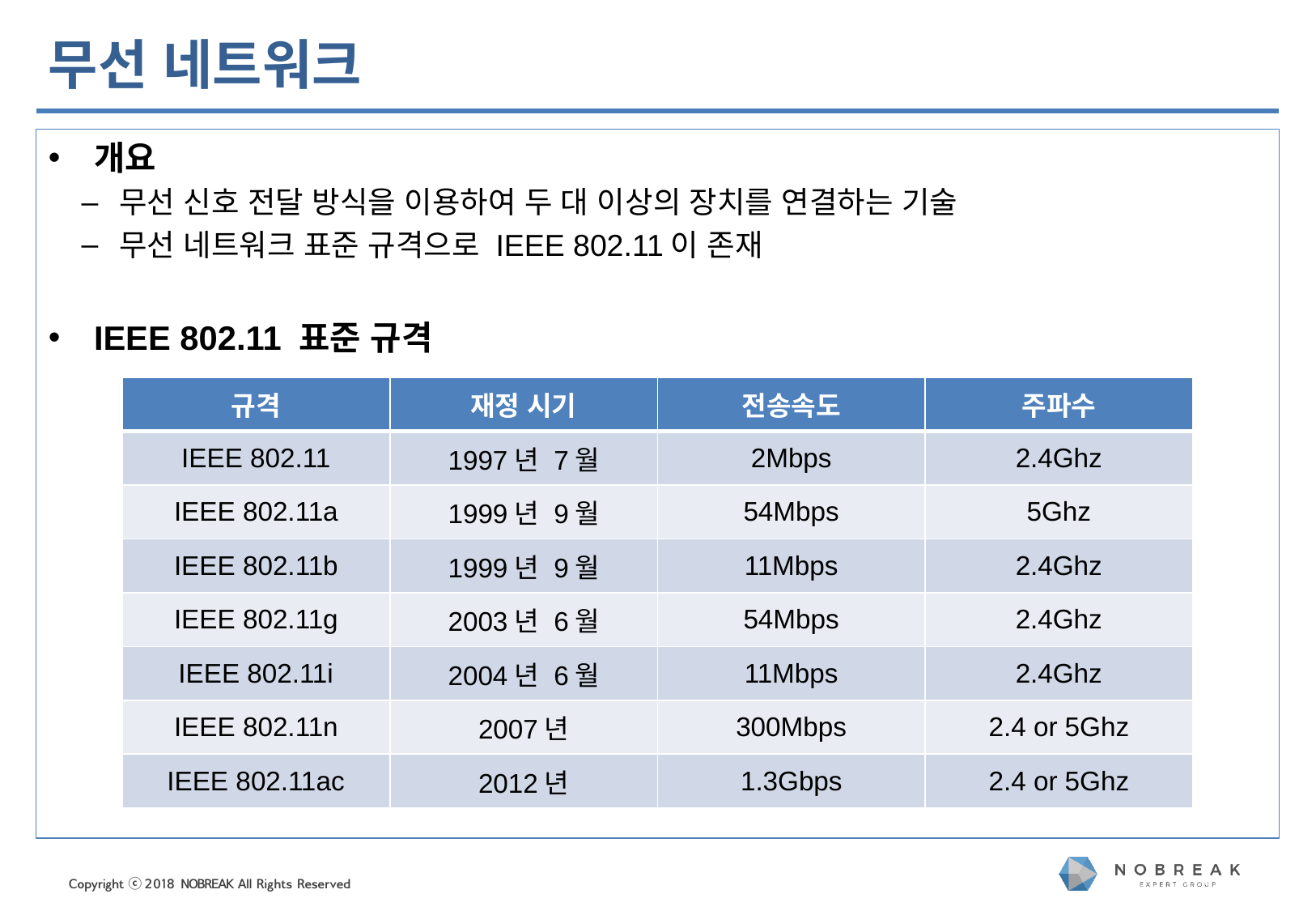

# 무선 네트워크
개요
무선 신호 전달 방식을 이용하여 두 대 이상의 장치를 연결하는 기술
무선 네트워크 표준 규격으로 IEEE 802.11이 존재

IEEE 802.11 표준 규격

| 규격 | 재정 시기 | 전송속도 | 주파수 |
| --- | --- | --- | --- |
| IEEE 802.11 | 1997년 7월 | 2Mbps | 2.4Ghz |
| IEEE 802.11a | 1999년 9월 | 54Mbps | 5Ghz |
| IEEE 802.11b | 1999년 9월 | 11Mbps | 2.4Ghz |
| IEEE 802.11g | 2003년 6월 | 54Mbps | 2.4Ghz |
| IEEE 802.11i | 2004년 6월 | 11Mbps | 2.4Ghz |
| IEEE 802.11n | 2007년 | 300Mbps | 2.4 or 5Ghz |
| IEEE 802.11ac | 2012년 | 1.3Gbps | 2.4 or 5Ghz |